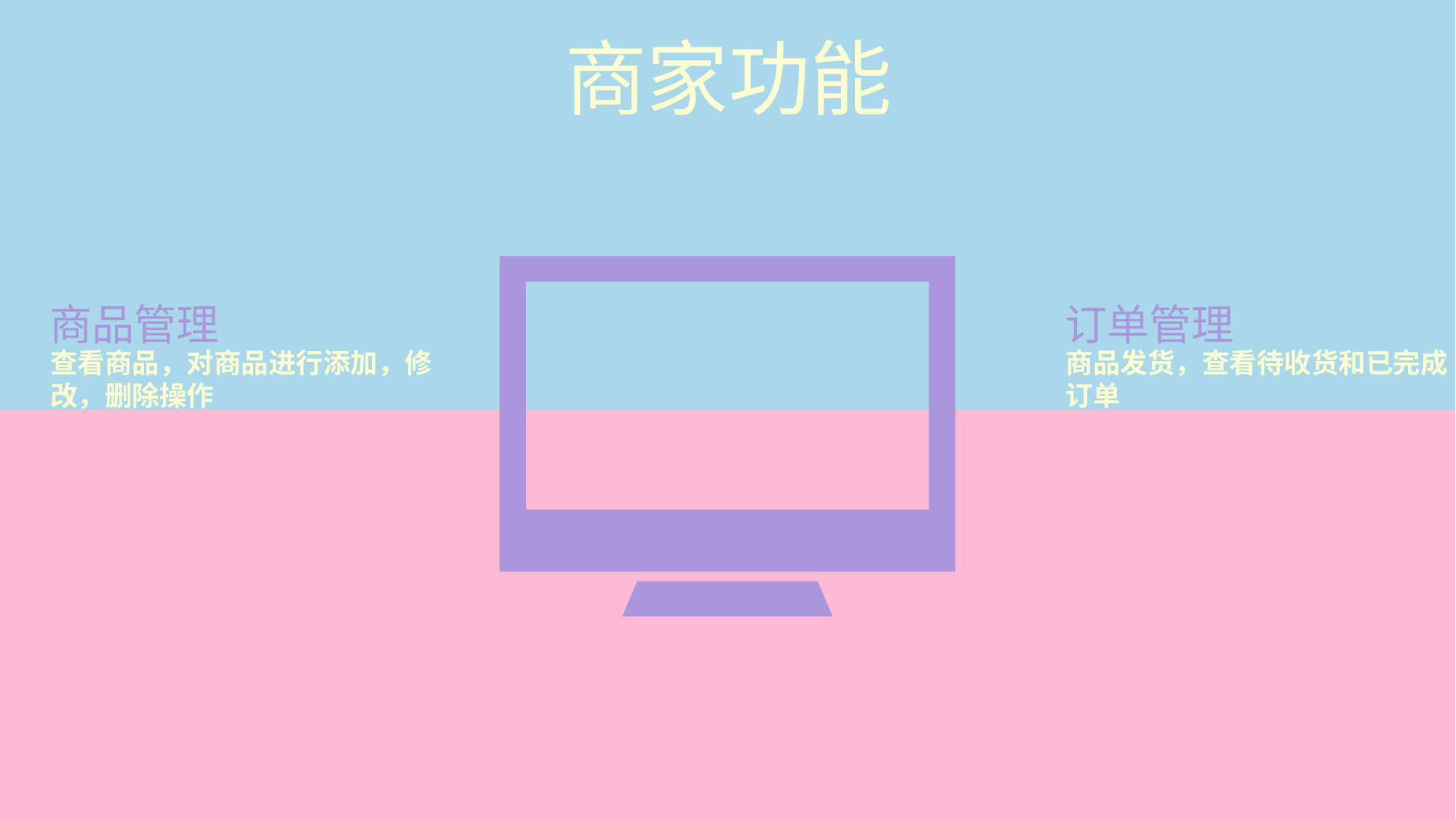

商家功能

商品管理
订单管理
查看商品，对商品进行添加，修改，删除操作
商品发货，查看待收货和已完成订单